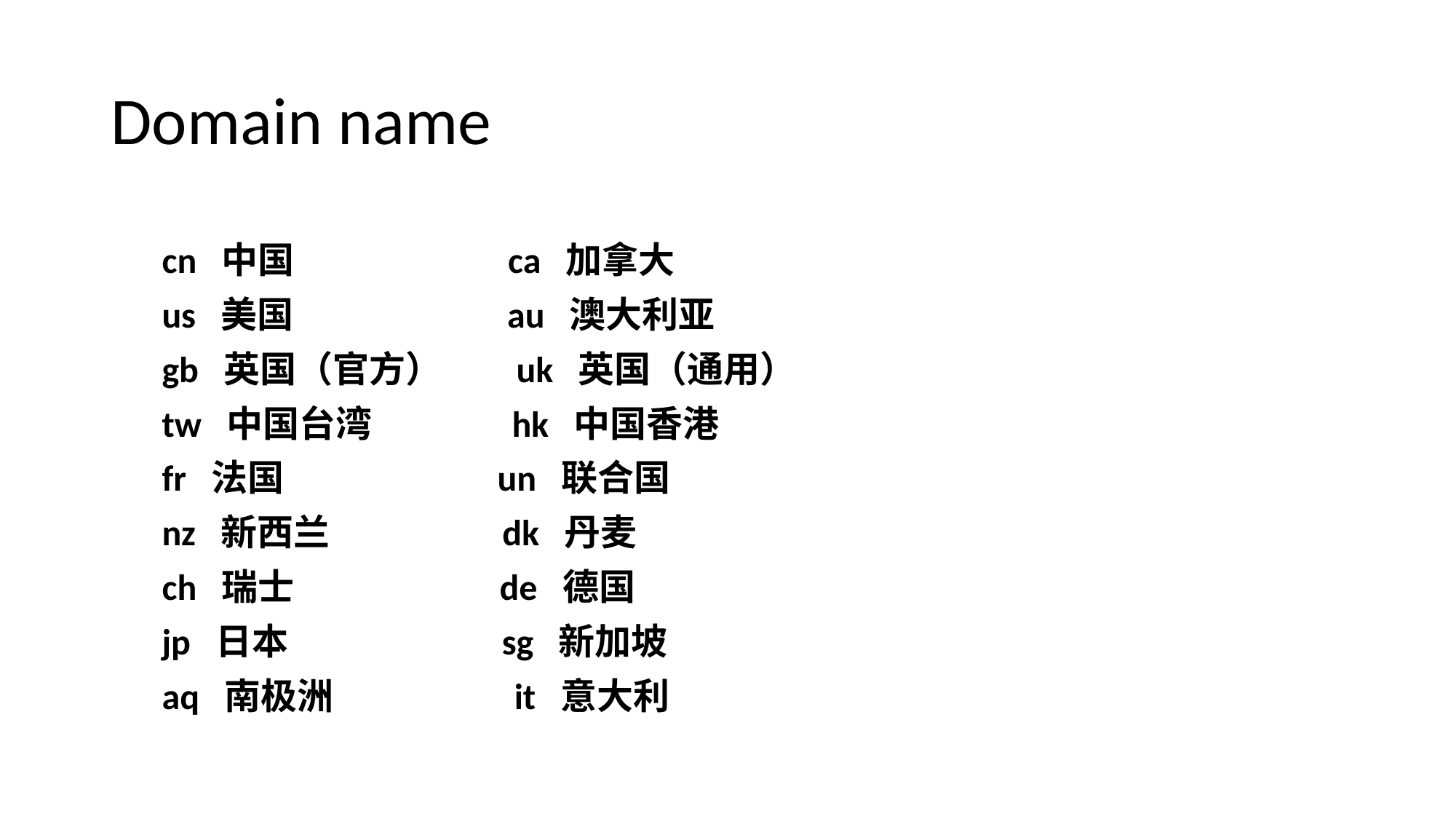

# Domain name
cn  中国                         ca  加拿大
us  美国                         au  澳大利亚
gb  英国（官方）        uk  英国（通用）
tw  中国台湾                hk  中国香港
fr  法国                         un  联合国
nz  新西兰                    dk  丹麦
ch  瑞士                        de  德国
jp  日本                         sg  新加坡
aq  南极洲                     it  意大利